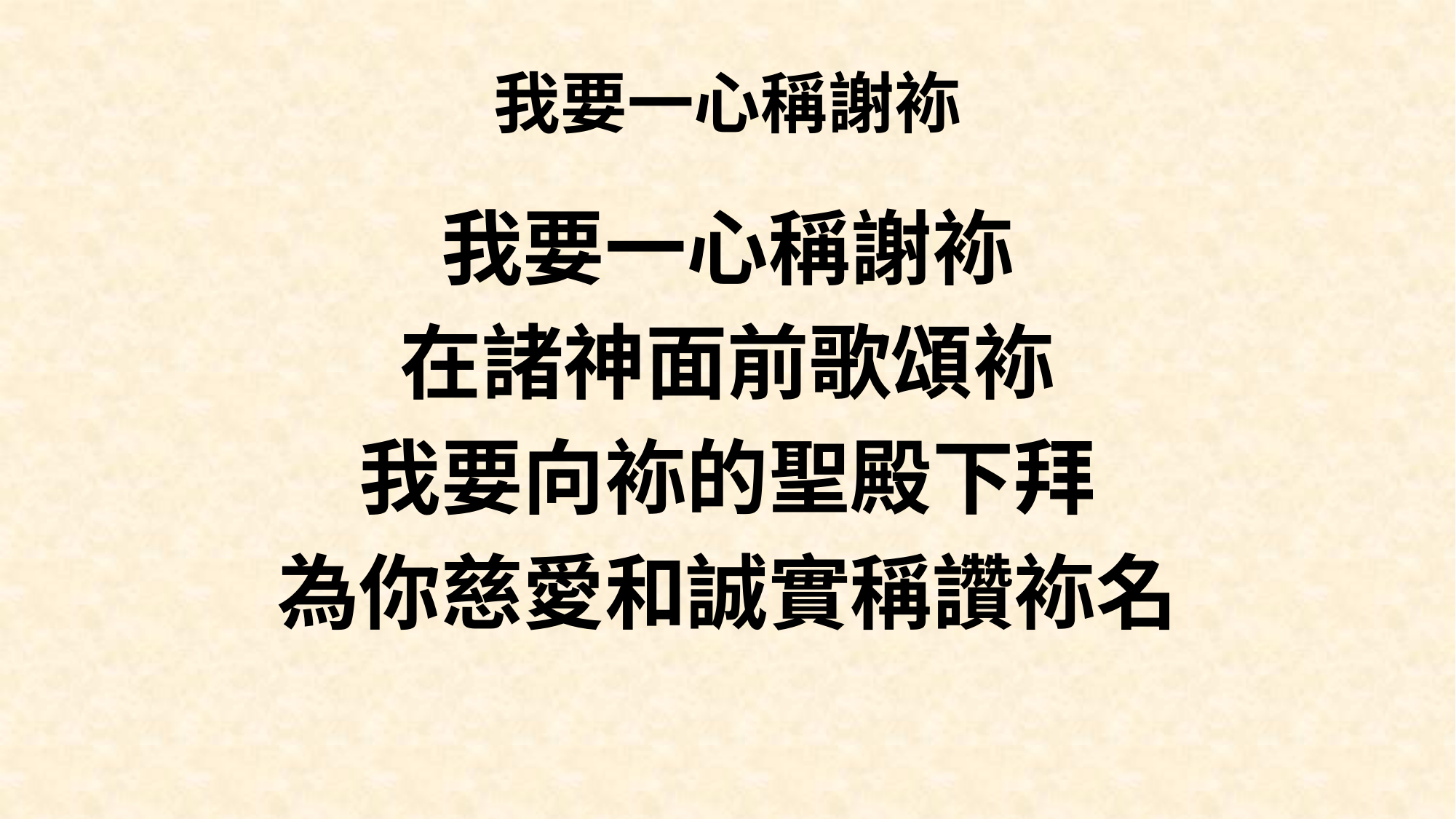

# 我要一心稱謝袮
我要一心稱謝袮
在諸神面前歌頌袮
我要向袮的聖殿下拜
為你慈愛和誠實稱讚袮名